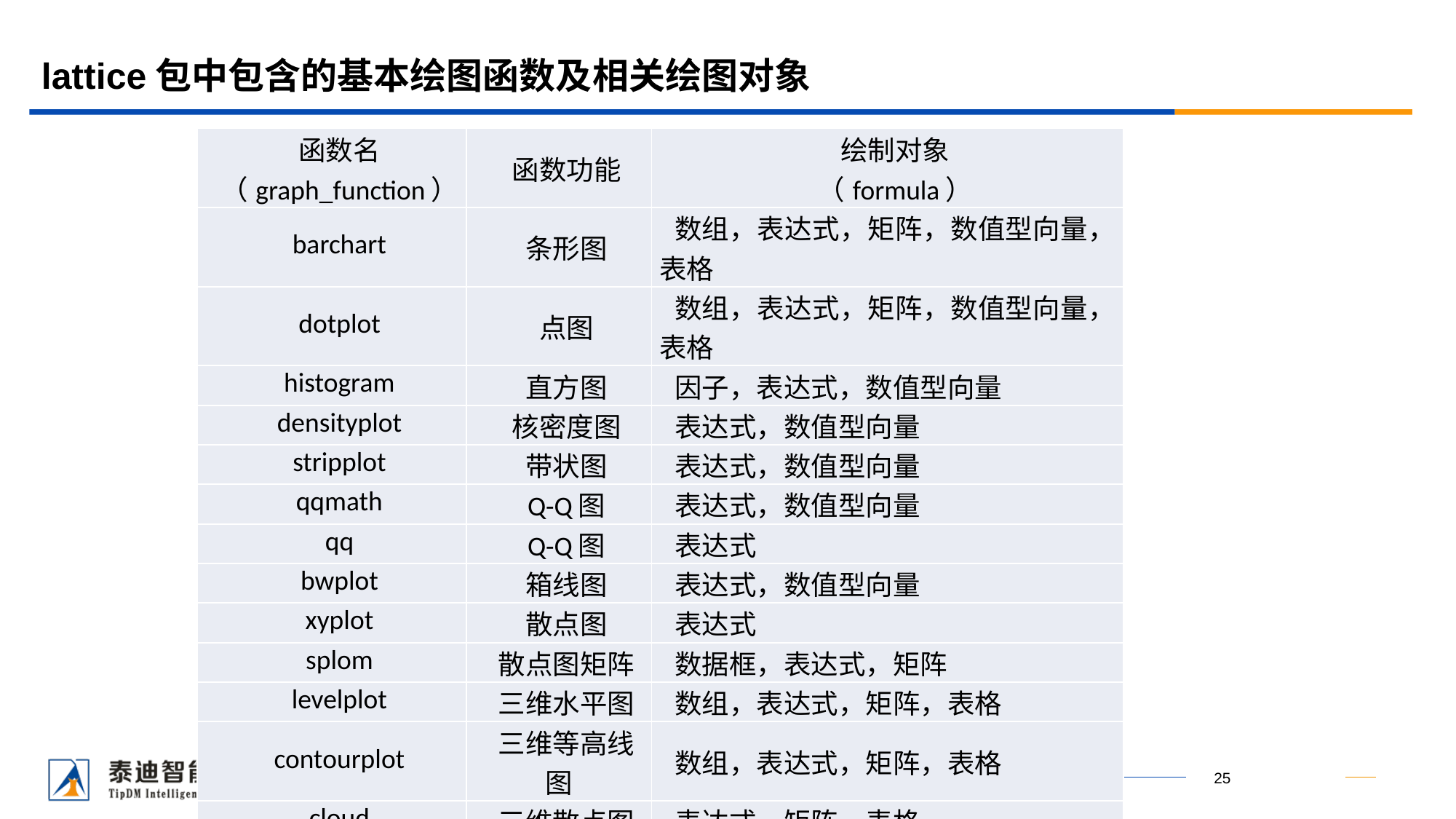

# lattice包中包含的基本绘图函数及相关绘图对象
| 函数名 （graph\_function） | 函数功能 | 绘制对象 （formula） |
| --- | --- | --- |
| barchart | 条形图 | 数组，表达式，矩阵，数值型向量，表格 |
| dotplot | 点图 | 数组，表达式，矩阵，数值型向量，表格 |
| histogram | 直方图 | 因子，表达式，数值型向量 |
| densityplot | 核密度图 | 表达式，数值型向量 |
| stripplot | 带状图 | 表达式，数值型向量 |
| qqmath | Q-Q图 | 表达式，数值型向量 |
| qq | Q-Q图 | 表达式 |
| bwplot | 箱线图 | 表达式，数值型向量 |
| xyplot | 散点图 | 表达式 |
| splom | 散点图矩阵 | 数据框，表达式，矩阵 |
| levelplot | 三维水平图 | 数组，表达式，矩阵，表格 |
| contourplot | 三维等高线图 | 数组，表达式，矩阵，表格 |
| cloud | 三维散点图 | 表达式，矩阵，表格 |
| wireframe | 三维曲面图 | 表达式，矩阵 |